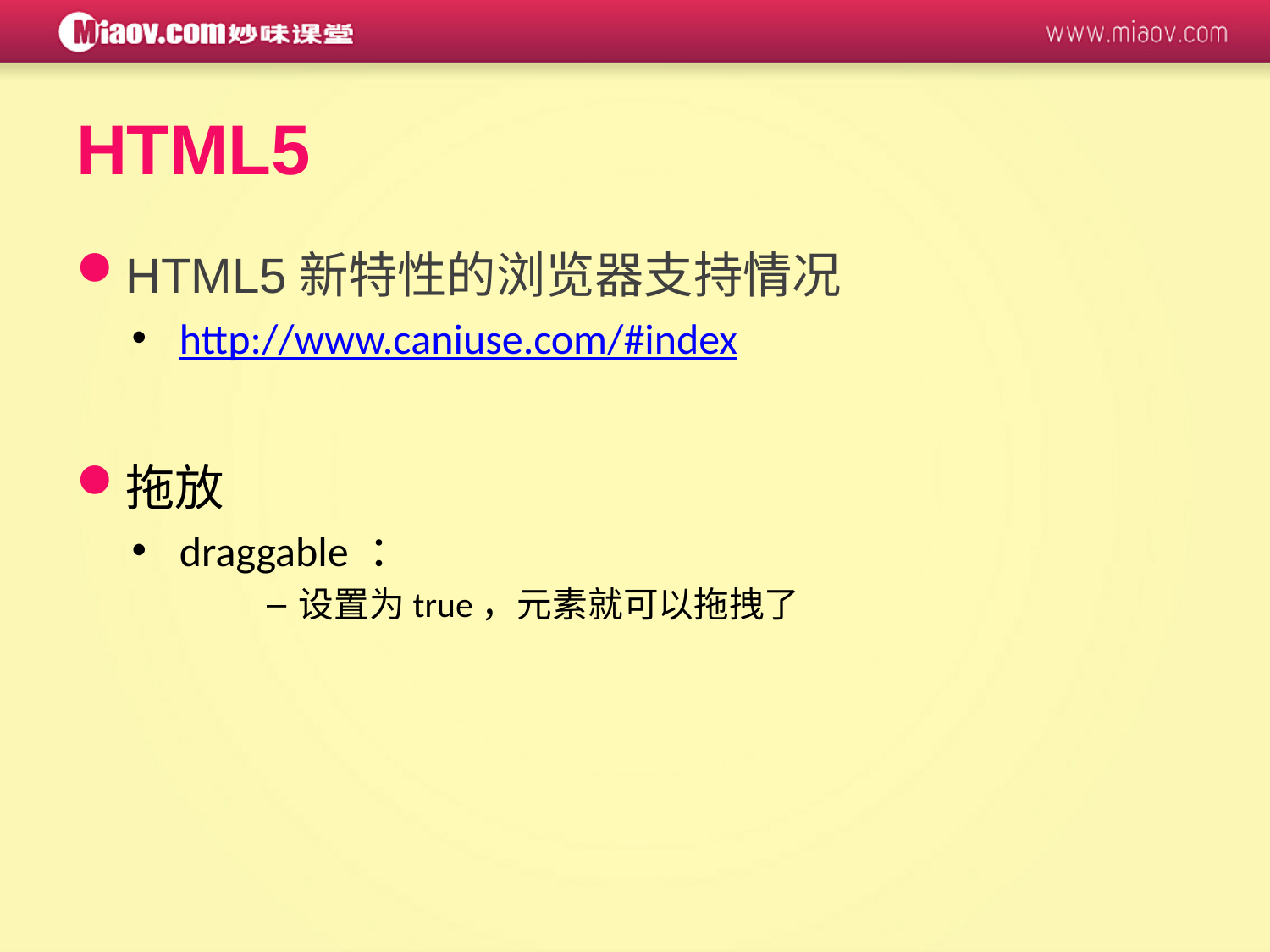

HTML5
HTML5新特性的浏览器支持情况
http://www.caniuse.com/#index

拖放
draggable ：
设置为true，元素就可以拖拽了